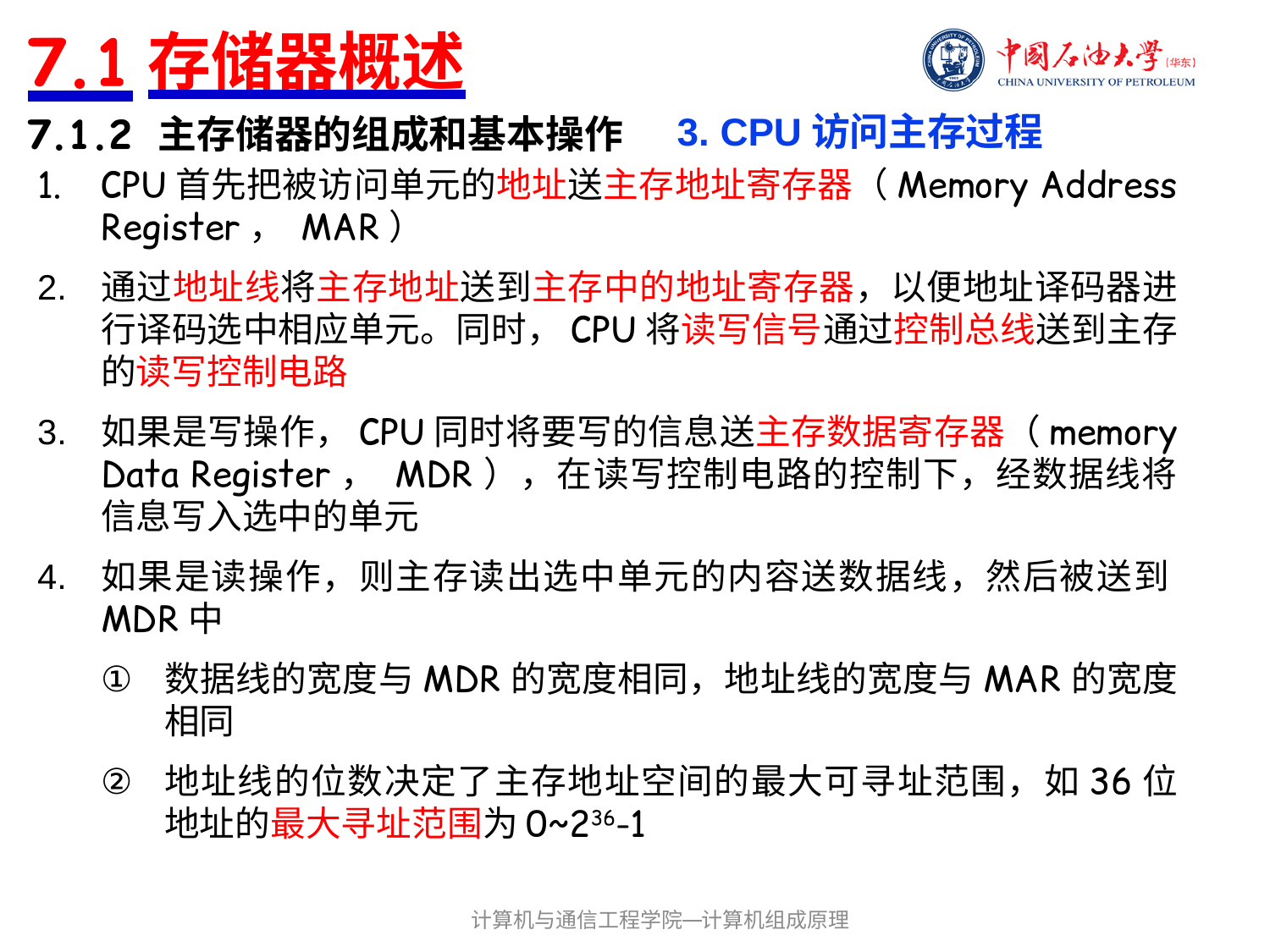

# 7.1存储器概述
3. CPU访问主存过程
7.1.2 主存储器的组成和基本操作
CPU首先把被访问单元的地址送主存地址寄存器（Memory Address Register， MAR）
通过地址线将主存地址送到主存中的地址寄存器，以便地址译码器进行译码选中相应单元。同时，CPU将读写信号通过控制总线送到主存的读写控制电路
如果是写操作，CPU同时将要写的信息送主存数据寄存器（memory Data Register， MDR），在读写控制电路的控制下，经数据线将信息写入选中的单元
如果是读操作，则主存读出选中单元的内容送数据线，然后被送到MDR中
数据线的宽度与MDR的宽度相同，地址线的宽度与MAR的宽度相同
地址线的位数决定了主存地址空间的最大可寻址范围，如36位地址的最大寻址范围为0~236-1

计算机与通信工程学院—计算机组成原理
11